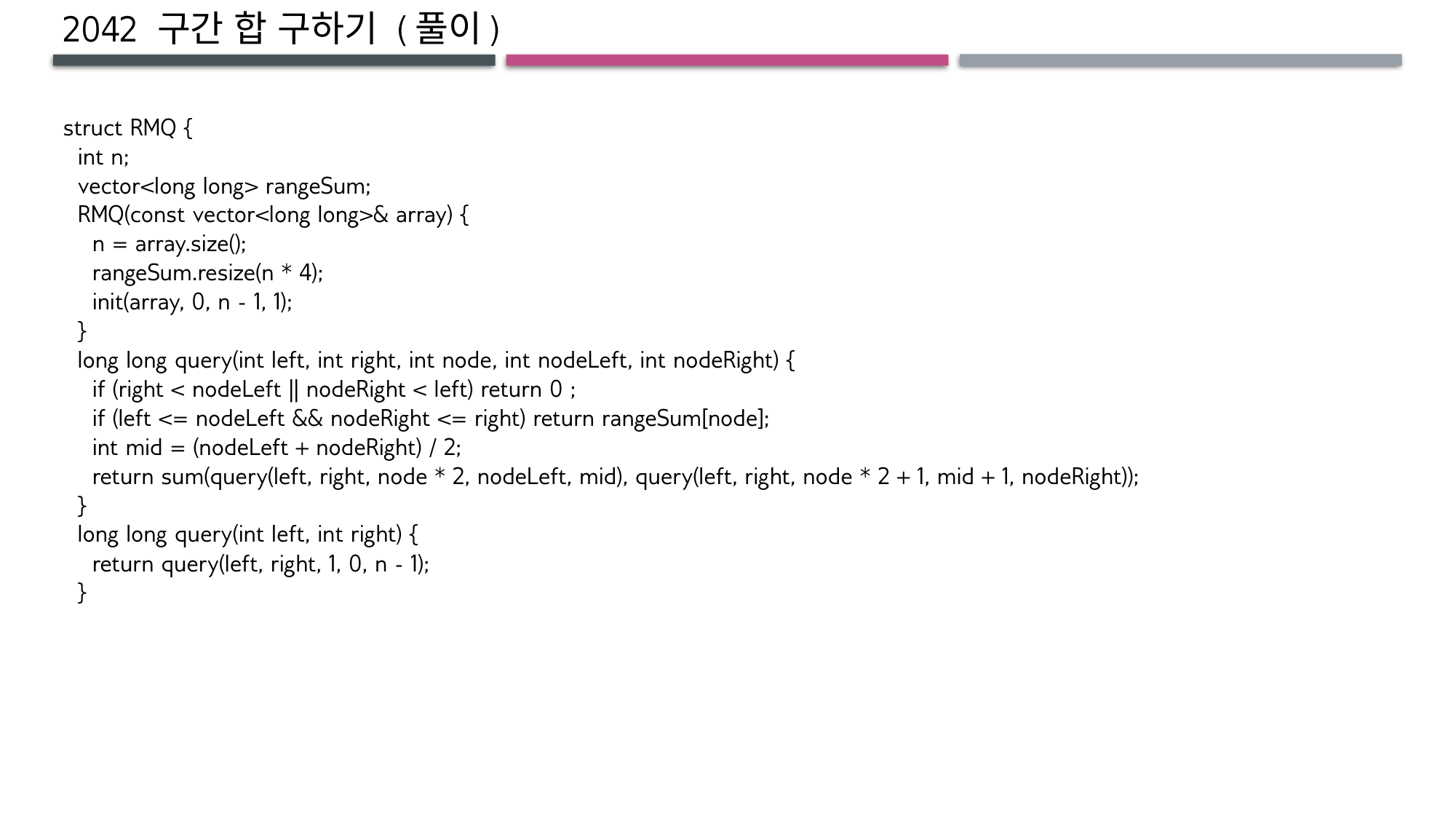

2042 구간 합 구하기 (풀이)
struct RMQ {
  int n;
  vector<long long> rangeSum;
  RMQ(const vector<long long>& array) {
    n = array.size();
    rangeSum.resize(n * 4);
    init(array, 0, n - 1, 1);
  }
  long long query(int left, int right, int node, int nodeLeft, int nodeRight) {
    if (right < nodeLeft || nodeRight < left) return 0 ;
    if (left <= nodeLeft && nodeRight <= right) return rangeSum[node];
    int mid = (nodeLeft + nodeRight) / 2;
    return sum(query(left, right, node * 2, nodeLeft, mid), query(left, right, node * 2 + 1, mid + 1, nodeRight));
  }
  long long query(int left, int right) {
    return query(left, right, 1, 0, n - 1);
  }